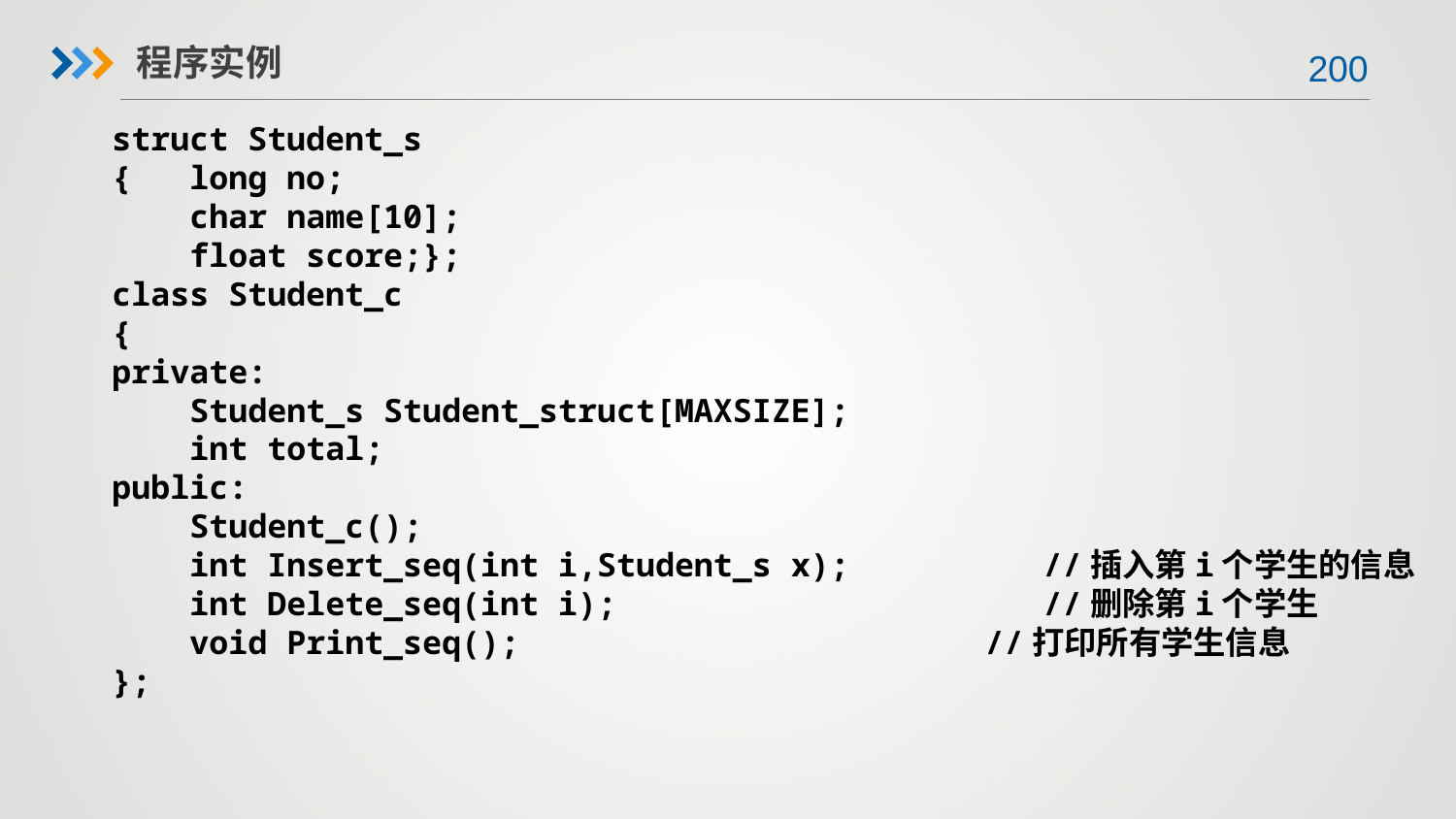

程序实例
struct Student_s
{   long no;
    char name[10];
    float score;};
class Student_c
{
private:
    Student_s Student_struct[MAXSIZE];
    int total;
public:
    Student_c();
    int Insert_seq(int i,Student_s x);          //插入第i个学生的信息
    int Delete_seq(int i);                      //删除第i个学生
    void Print_seq();                        //打印所有学生信息
};